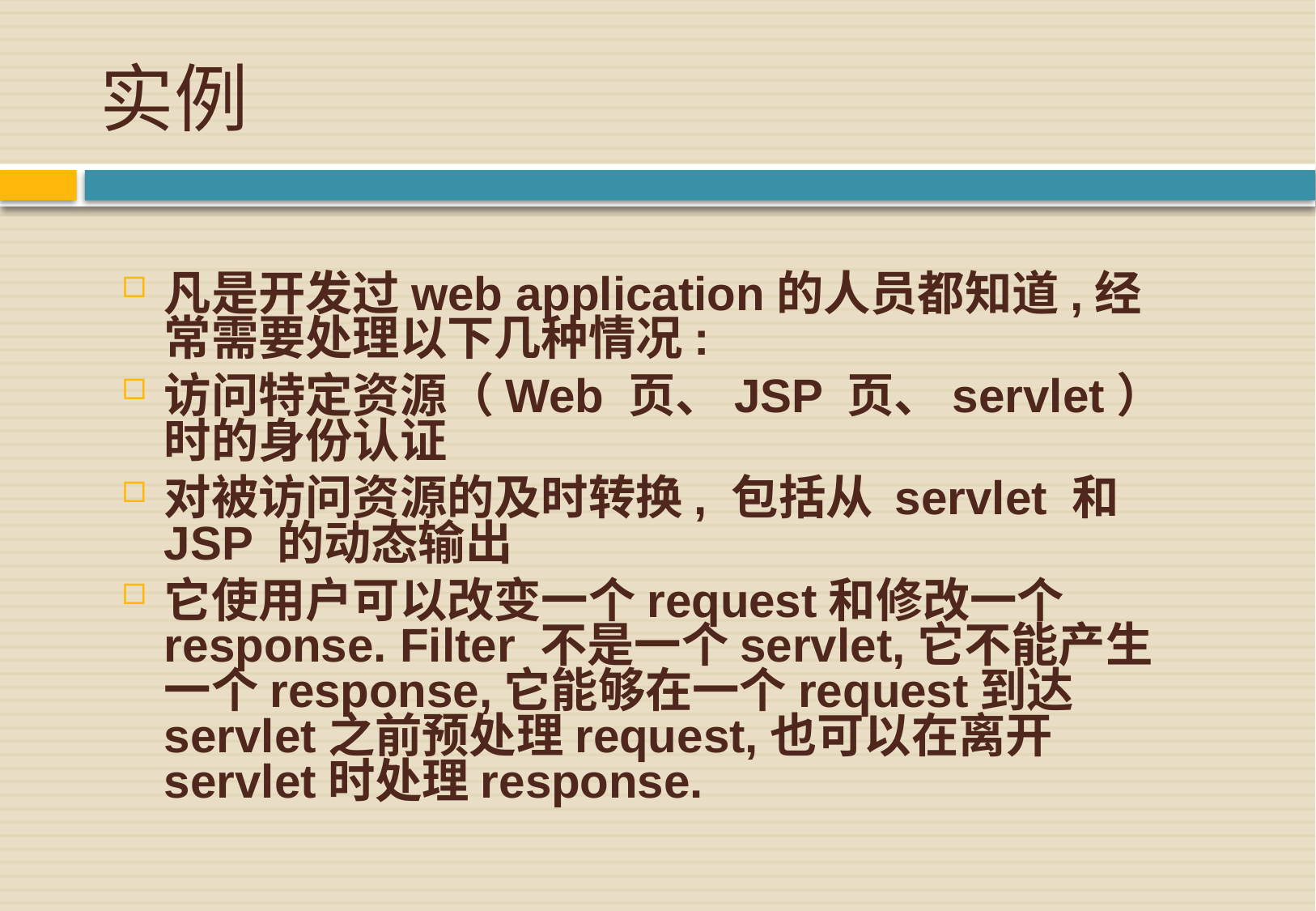

# 实例
凡是开发过web application的人员都知道,经常需要处理以下几种情况:
访问特定资源（Web 页、JSP 页、servlet）时的身份认证
对被访问资源的及时转换, 包括从 servlet 和 JSP 的动态输出
它使用户可以改变一个request和修改一个response. Filter 不是一个servlet,它不能产生一个response,它能够在一个request到达servlet之前预处理request,也可以在离开servlet时处理response.